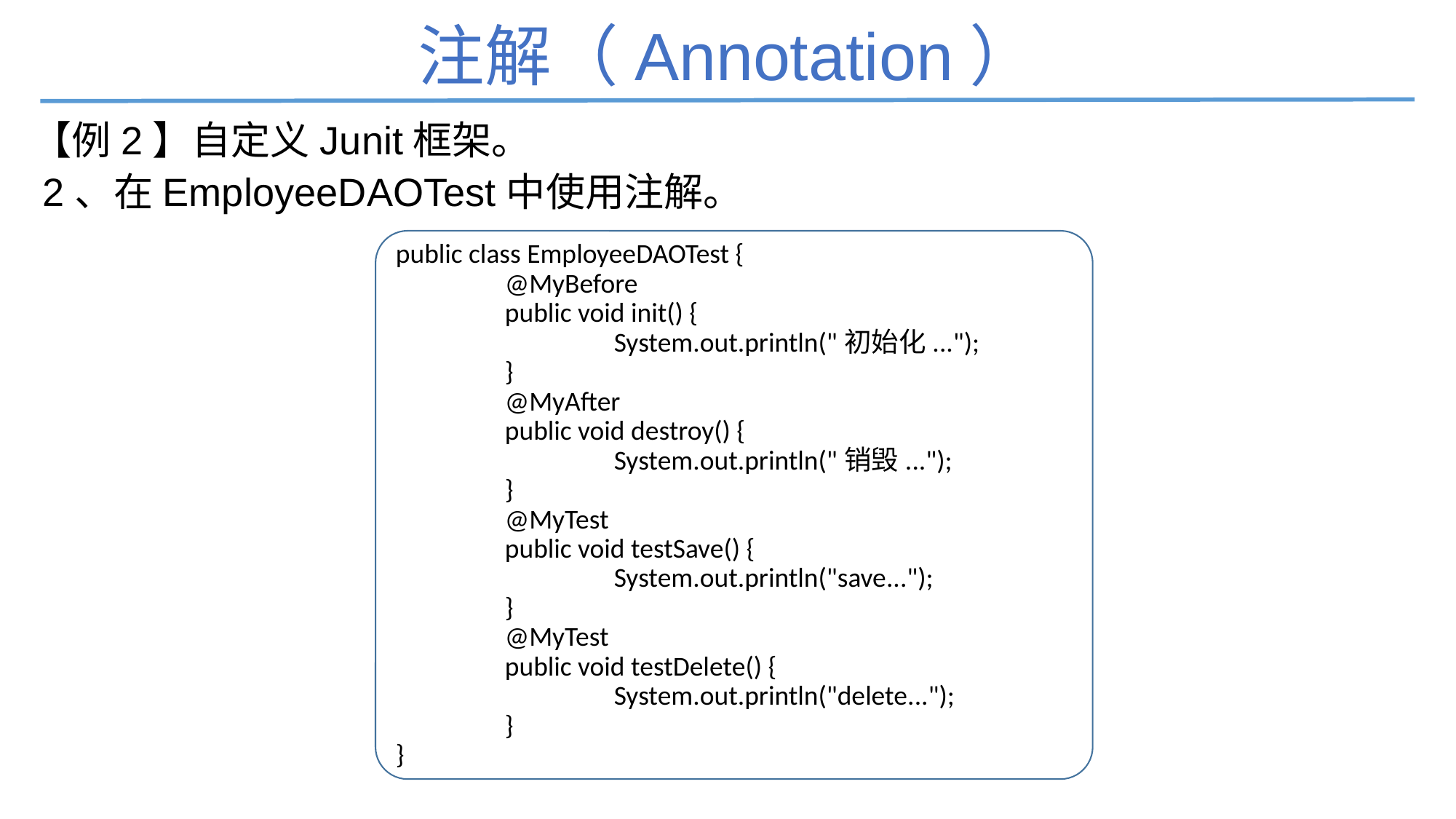

# 注解（Annotation）
【例2】自定义Junit框架。
2、在EmployeeDAOTest中使用注解。

public class EmployeeDAOTest {
	@MyBefore
	public void init() {
		System.out.println("初始化...");
	}
	@MyAfter
	public void destroy() {
		System.out.println("销毁...");
	}
	@MyTest
	public void testSave() {
		System.out.println("save...");
	}
	@MyTest
	public void testDelete() {
		System.out.println("delete...");
	}
}